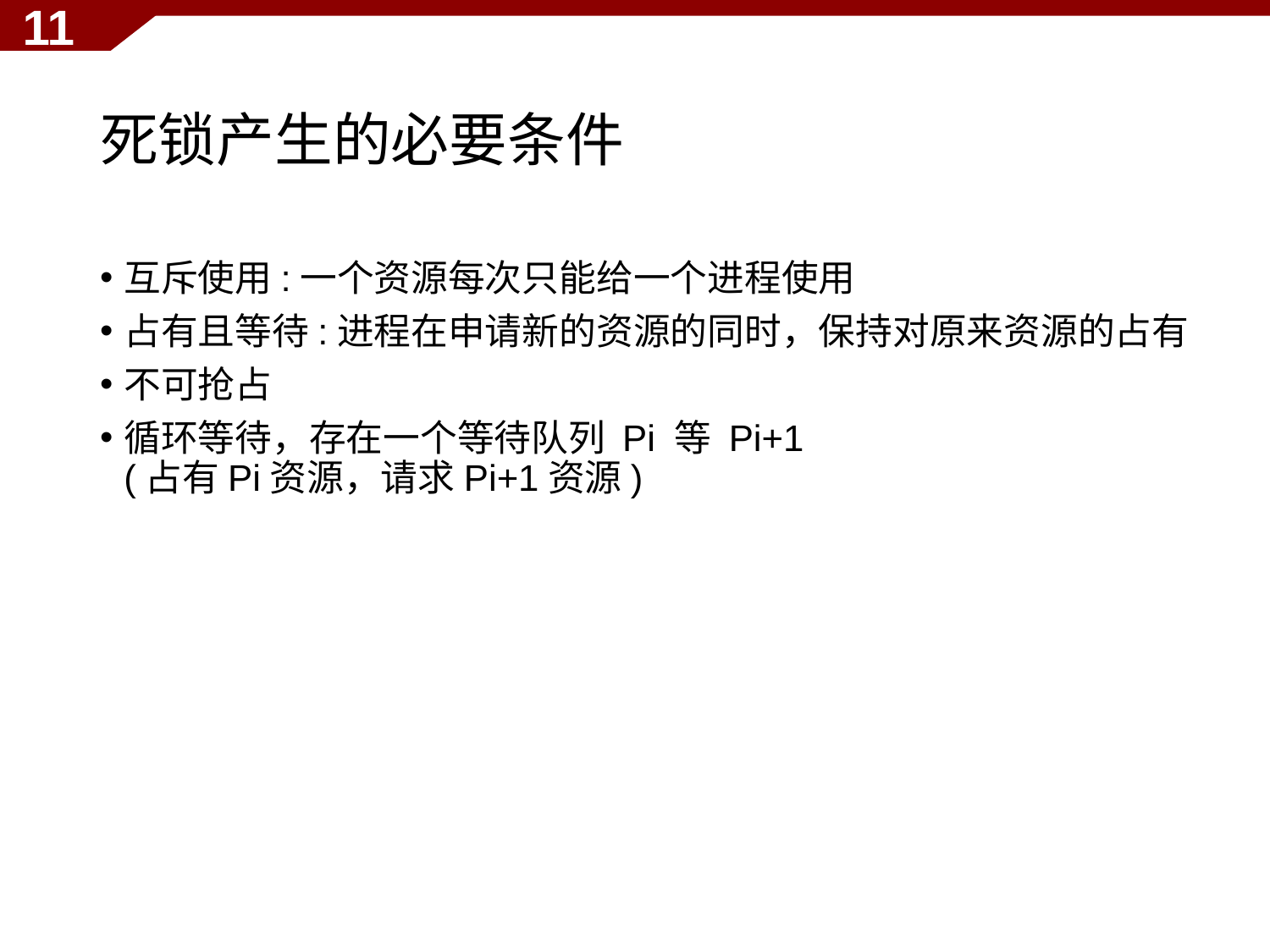

11
# 死锁产生的必要条件
互斥使用:一个资源每次只能给一个进程使用
占有且等待:进程在申请新的资源的同时，保持对原来资源的占有
不可抢占
循环等待，存在一个等待队列 Pi 等 Pi+1
(占有Pi资源，请求Pi+1资源)